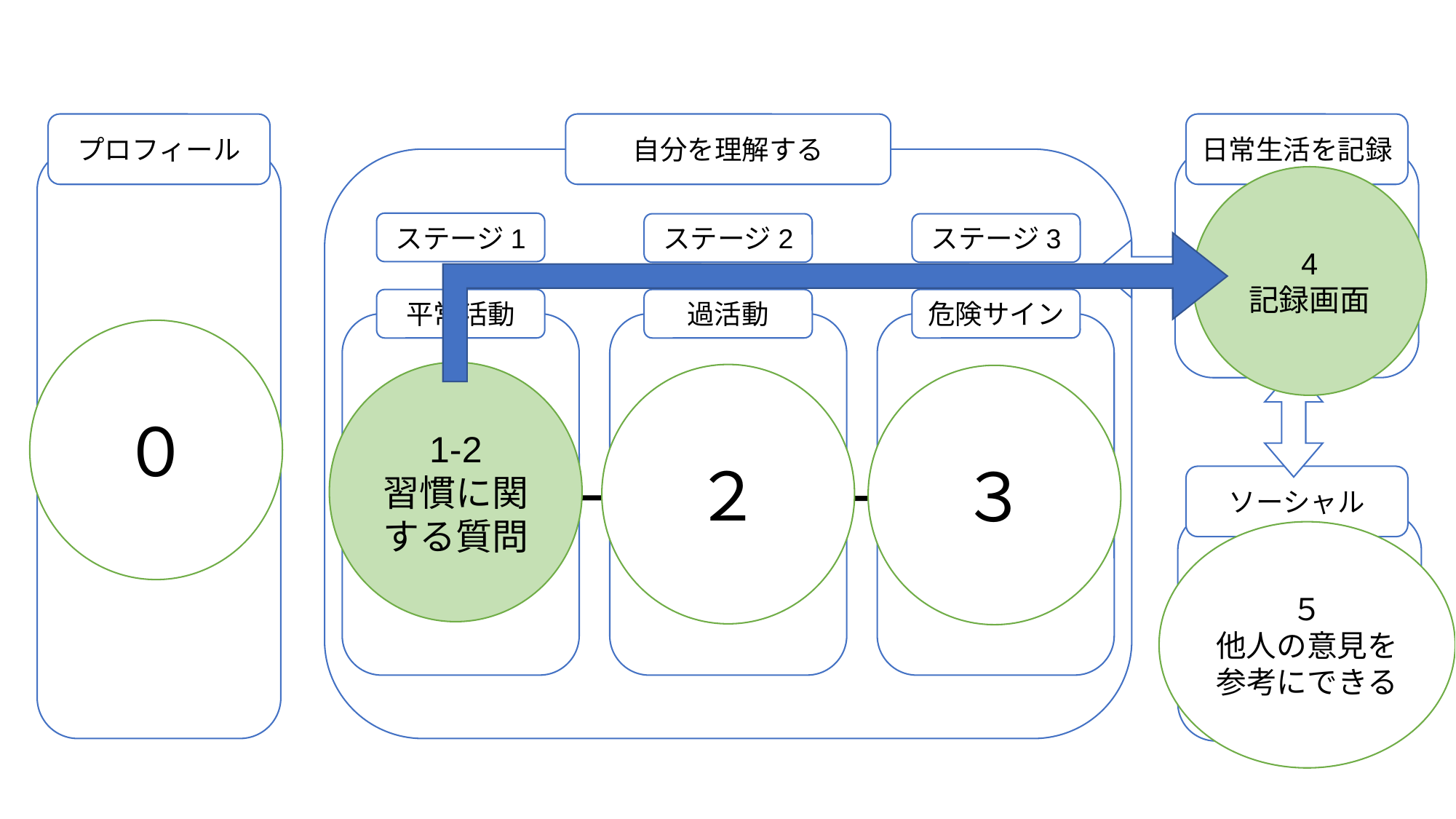

プロフィール
日常生活を記録
自分を理解する

4
記録画面
ステージ1
ステージ2
ステージ3

平常活動
過活動
危険サイン

０
1-2
習慣に関する質問
２
３

ソーシャル

５
他人の意見を参考にできる